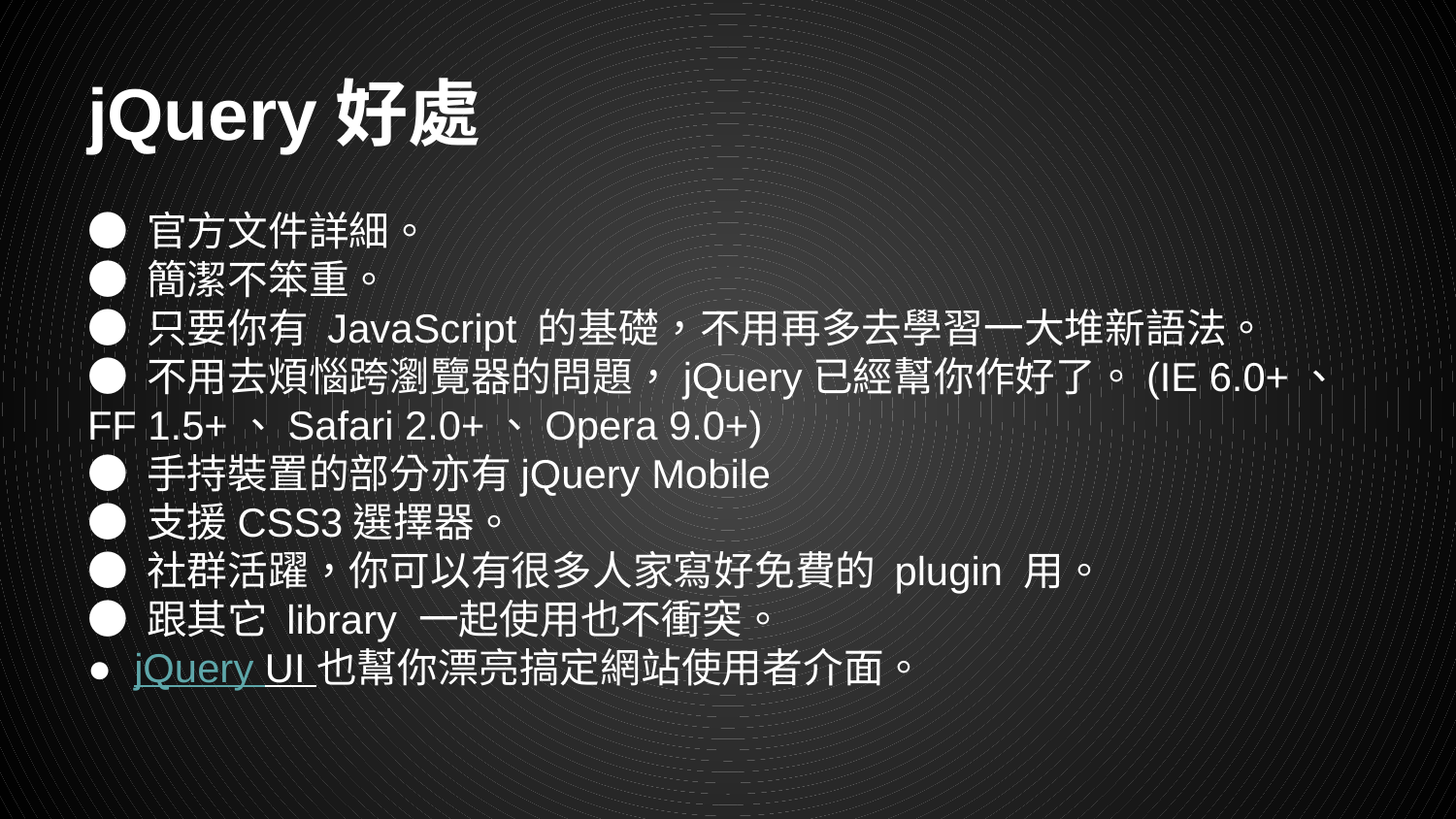

# jQuery好處
● 官方文件詳細。
● 簡潔不笨重。
● 只要你有 JavaScript 的基礎，不用再多去學習一大堆新語法。
● 不用去煩惱跨瀏覽器的問題，jQuery已經幫你作好了。(IE 6.0+、FF 1.5+、Safari 2.0+、Opera 9.0+)
● 手持裝置的部分亦有jQuery Mobile
● 支援CSS3選擇器。
● 社群活躍，你可以有很多人家寫好免費的 plugin 用。
● 跟其它 library 一起使用也不衝突。
●  jQuery UI 也幫你漂亮搞定網站使用者介面。